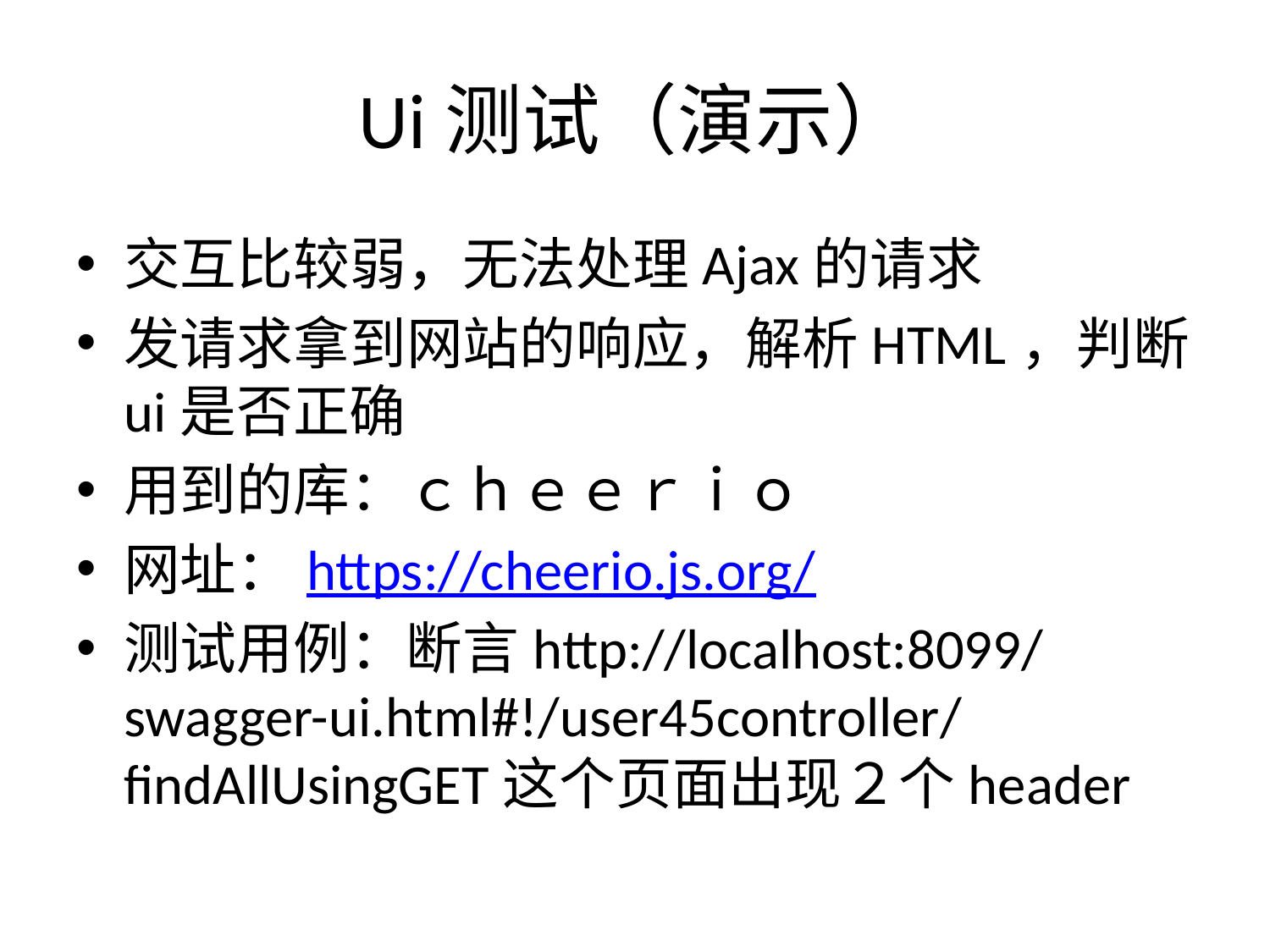

# Ui测试（演示）
交互比较弱，无法处理Ajax的请求
发请求拿到网站的响应，解析HTML，判断ui是否正确
用到的库：ｃｈｅｅｒｉｏ
网址：https://cheerio.js.org/
测试用例：断言http://localhost:8099/swagger-ui.html#!/user45controller/findAllUsingGET这个页面出现２个header